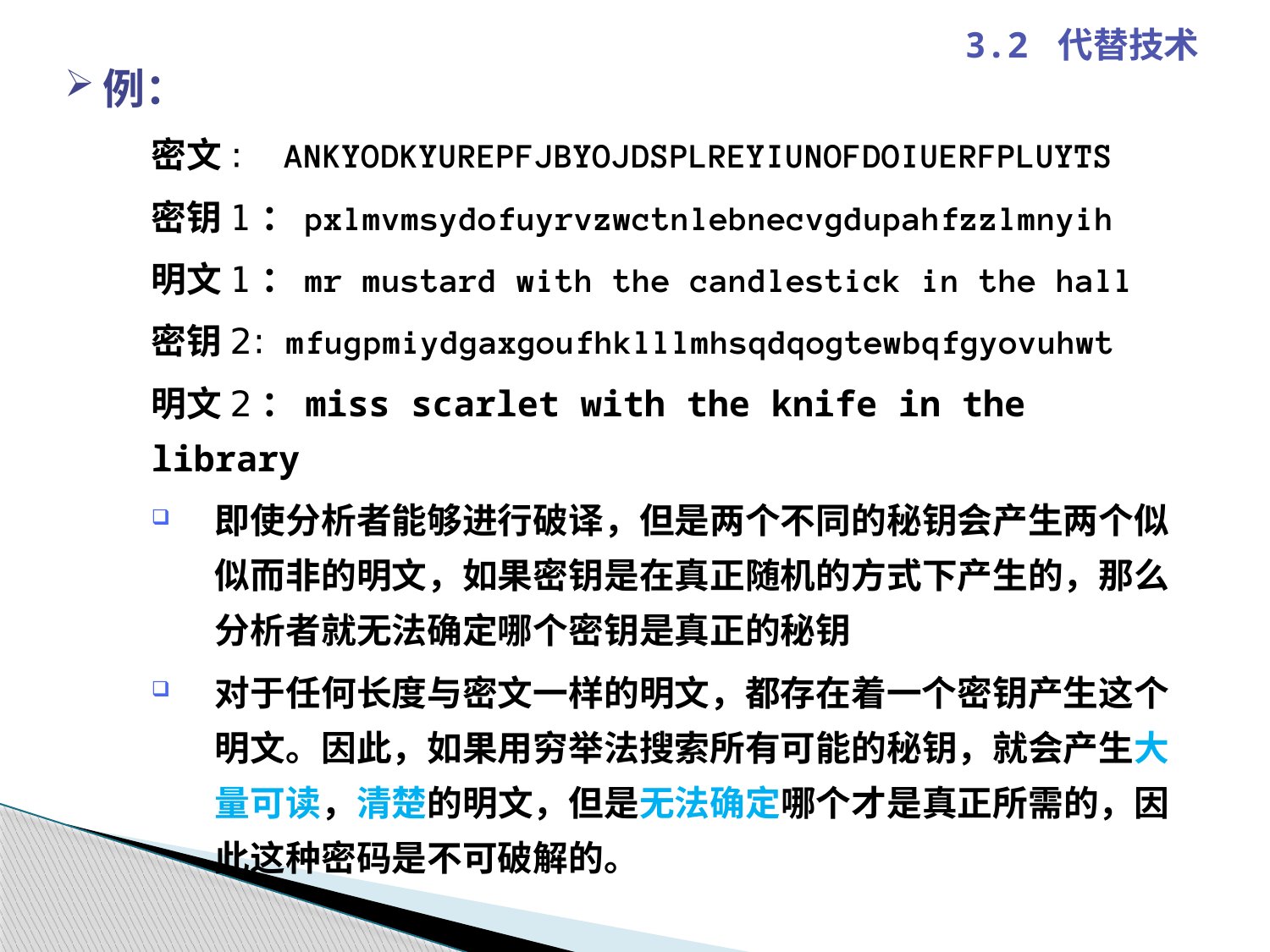

3.2 代替技术
例：
密文:    ANKYODKYUREPFJBYOJDSPLREYIUNOFDOIUERFPLUYTS
密钥1：pxlmvmsydofuyrvzwctnlebnecvgdupahfzzlmnyih
明文1：mr mustard with the candlestick in the hall
密钥2:  mfugpmiydgaxgoufhklllmhsqdqogtewbqfgyovuhwt
明文2：miss scarlet with the knife in the library
即使分析者能够进行破译，但是两个不同的秘钥会产生两个似似而非的明文，如果密钥是在真正随机的方式下产生的，那么分析者就无法确定哪个密钥是真正的秘钥
对于任何长度与密文一样的明文，都存在着一个密钥产生这个明文。因此，如果用穷举法搜索所有可能的秘钥，就会产生大量可读，清楚的明文，但是无法确定哪个才是真正所需的，因此这种密码是不可破解的。